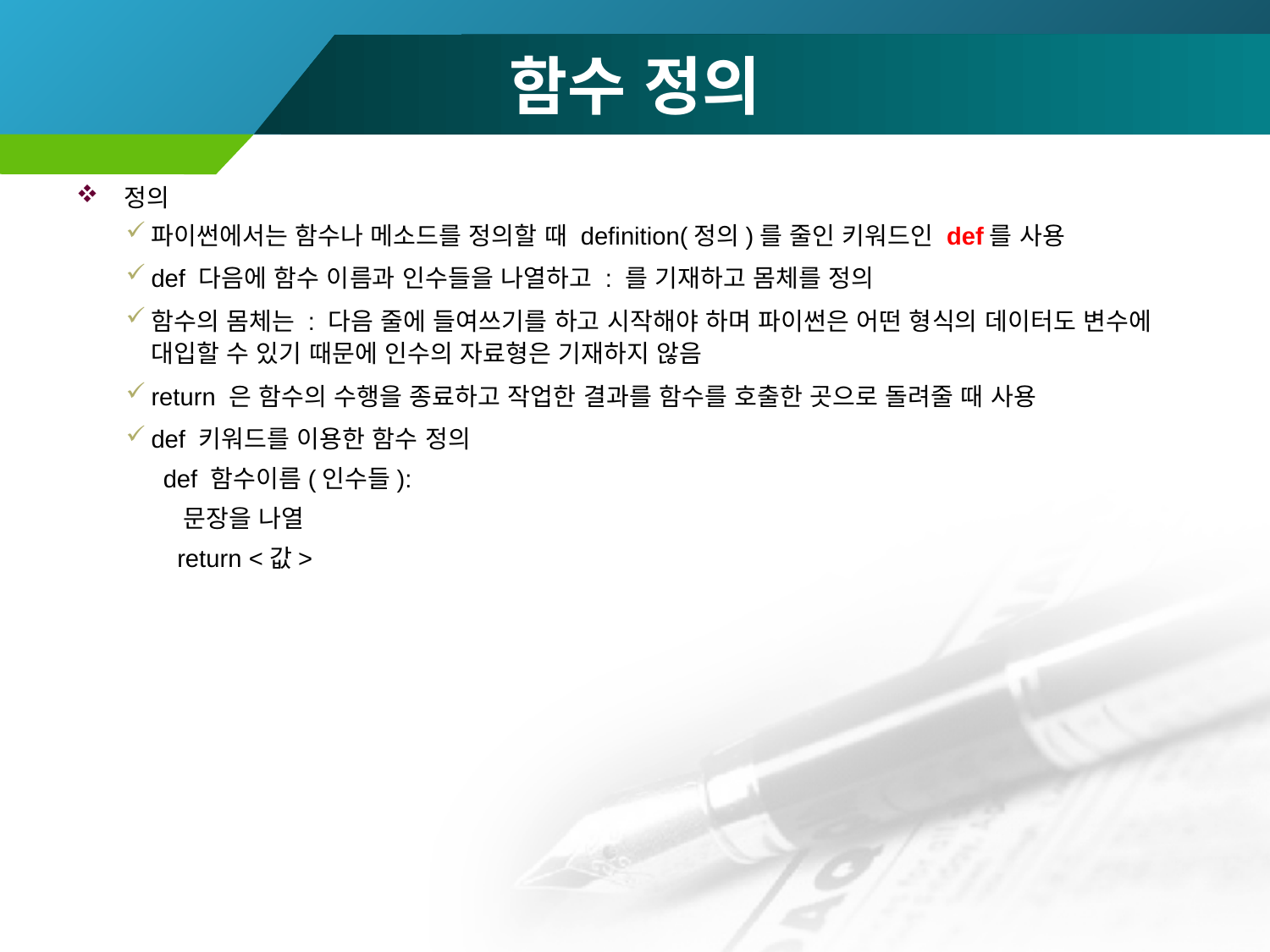

# 함수 정의
정의
파이썬에서는 함수나 메소드를 정의할 때 definition(정의)를 줄인 키워드인 def를 사용
def 다음에 함수 이름과 인수들을 나열하고 : 를 기재하고 몸체를 정의
함수의 몸체는 : 다음 줄에 들여쓰기를 하고 시작해야 하며 파이썬은 어떤 형식의 데이터도 변수에 대입할 수 있기 때문에 인수의 자료형은 기재하지 않음
return 은 함수의 수행을 종료하고 작업한 결과를 함수를 호출한 곳으로 돌려줄 때 사용
def 키워드를 이용한 함수 정의
def 함수이름(인수들):
  문장을 나열
  return <값>